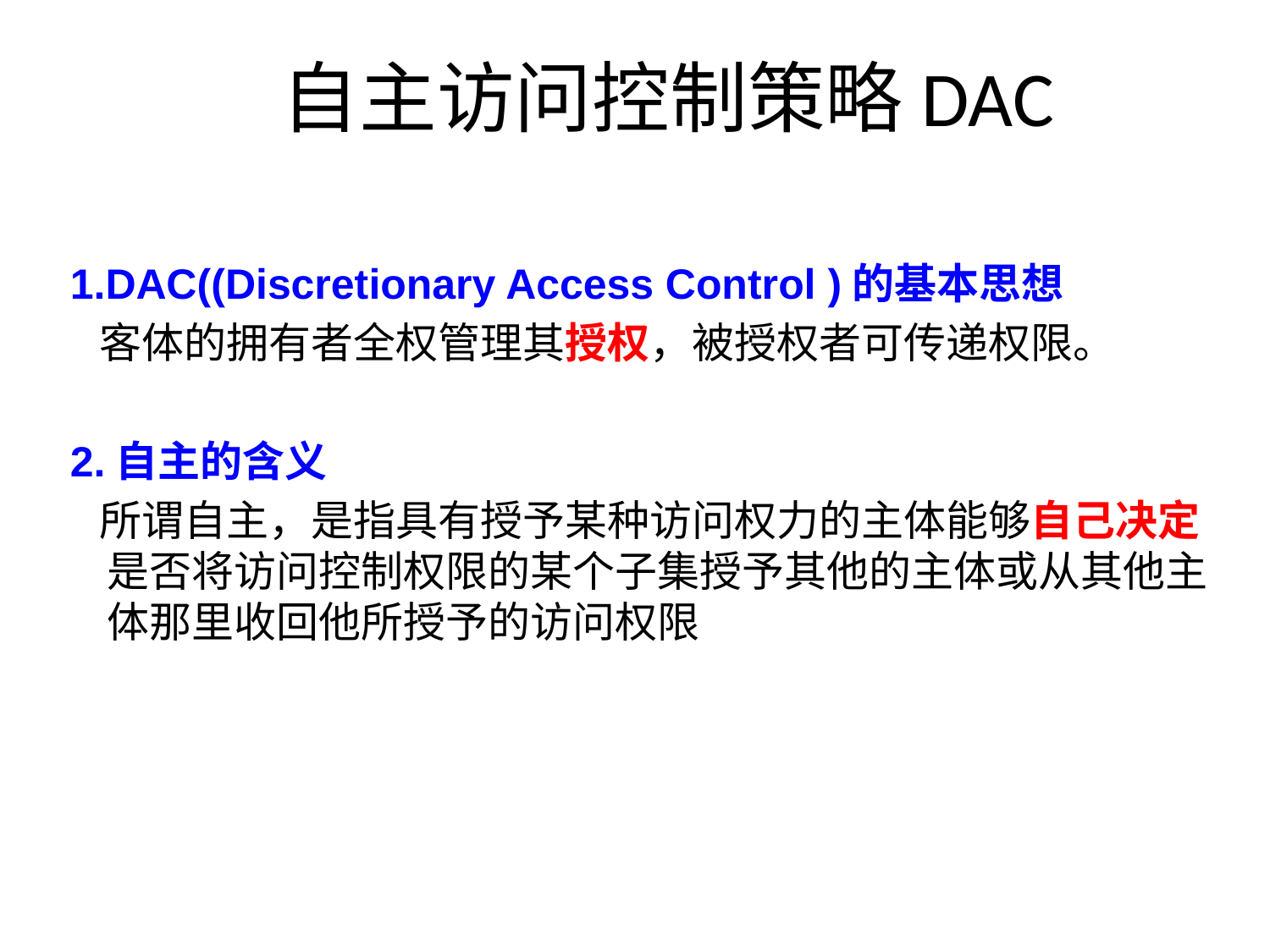

# 自主访问控制策略DAC
1.DAC((Discretionary Access Control )的基本思想
  客体的拥有者全权管理其授权，被授权者可传递权限。

2.自主的含义
  所谓自主，是指具有授予某种访问权力的主体能够自己决定是否将访问控制权限的某个子集授予其他的主体或从其他主体那里收回他所授予的访问权限